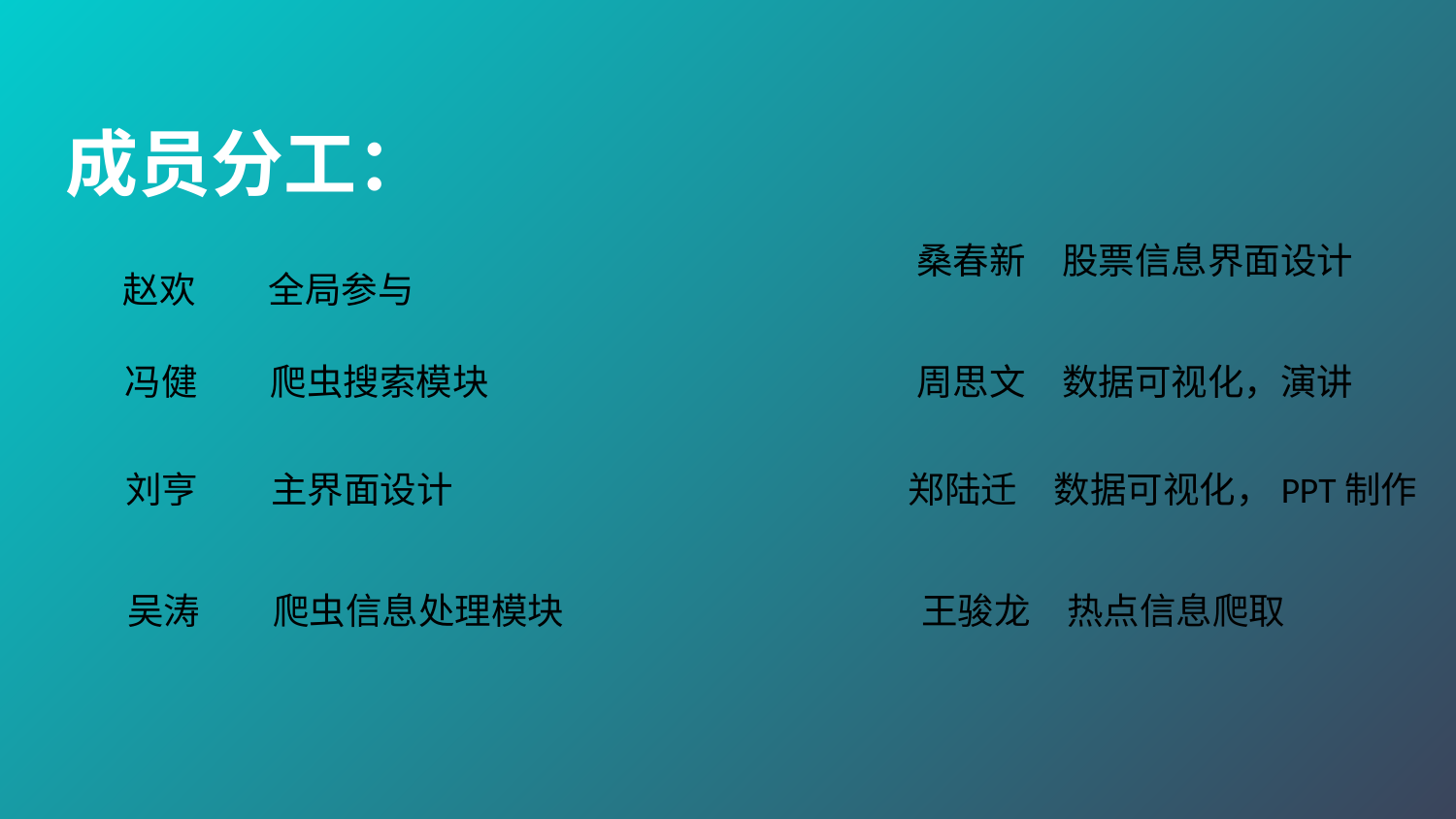

成员分工：
桑春新	股票信息界面设计
赵欢	全局参与
冯健	爬虫搜索模块
周思文	数据可视化，演讲
刘亨	主界面设计
郑陆迁	数据可视化，PPT制作
吴涛	爬虫信息处理模块
王骏龙	热点信息爬取